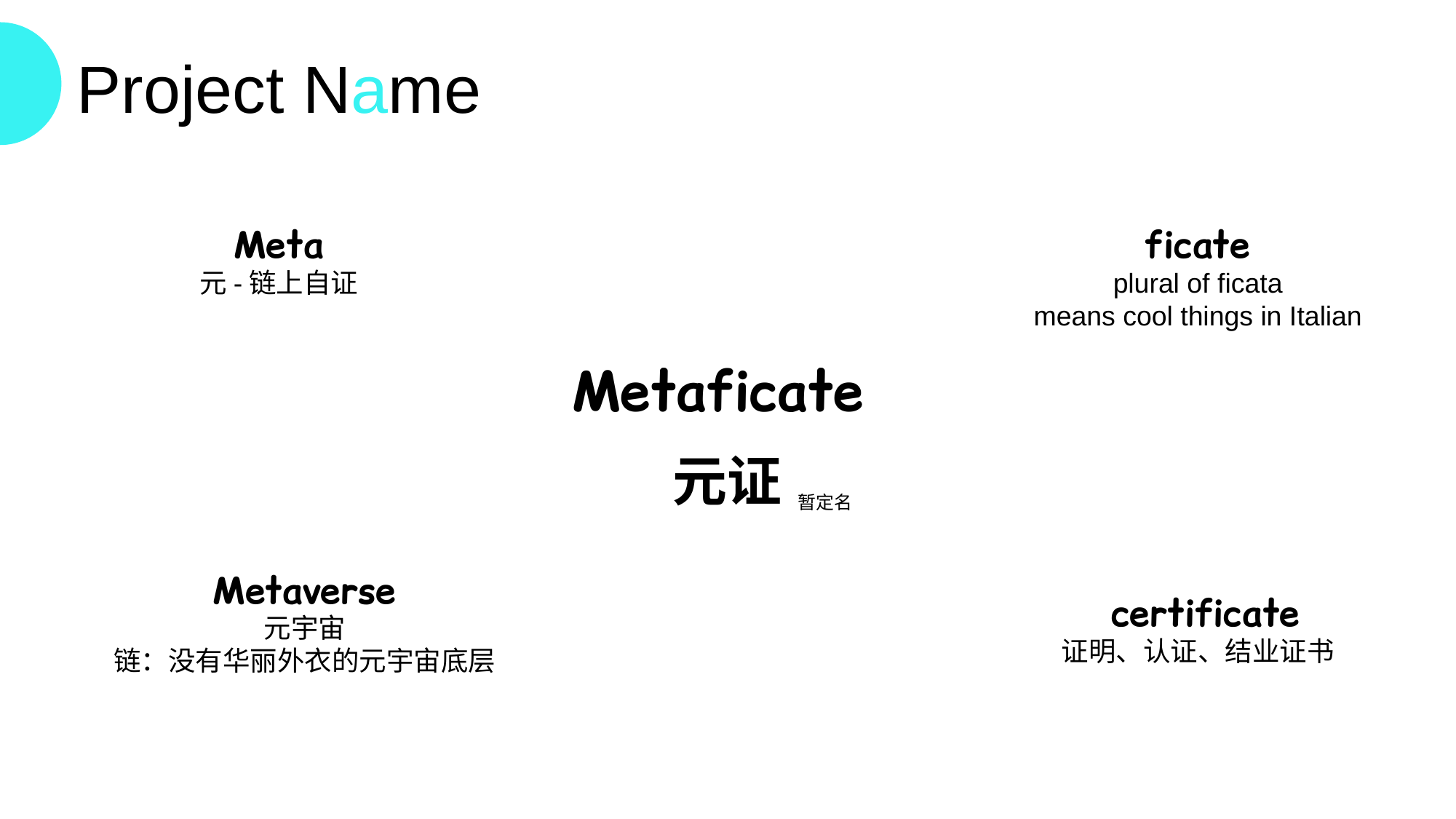

Project Name
Meta
元-链上自证
ficate
plural of ficata
means cool things in Italian
Metaficate
元证
暂定名
Metaverse
元宇宙
链：没有华丽外衣的元宇宙底层
 certificate
证明、认证、结业证书